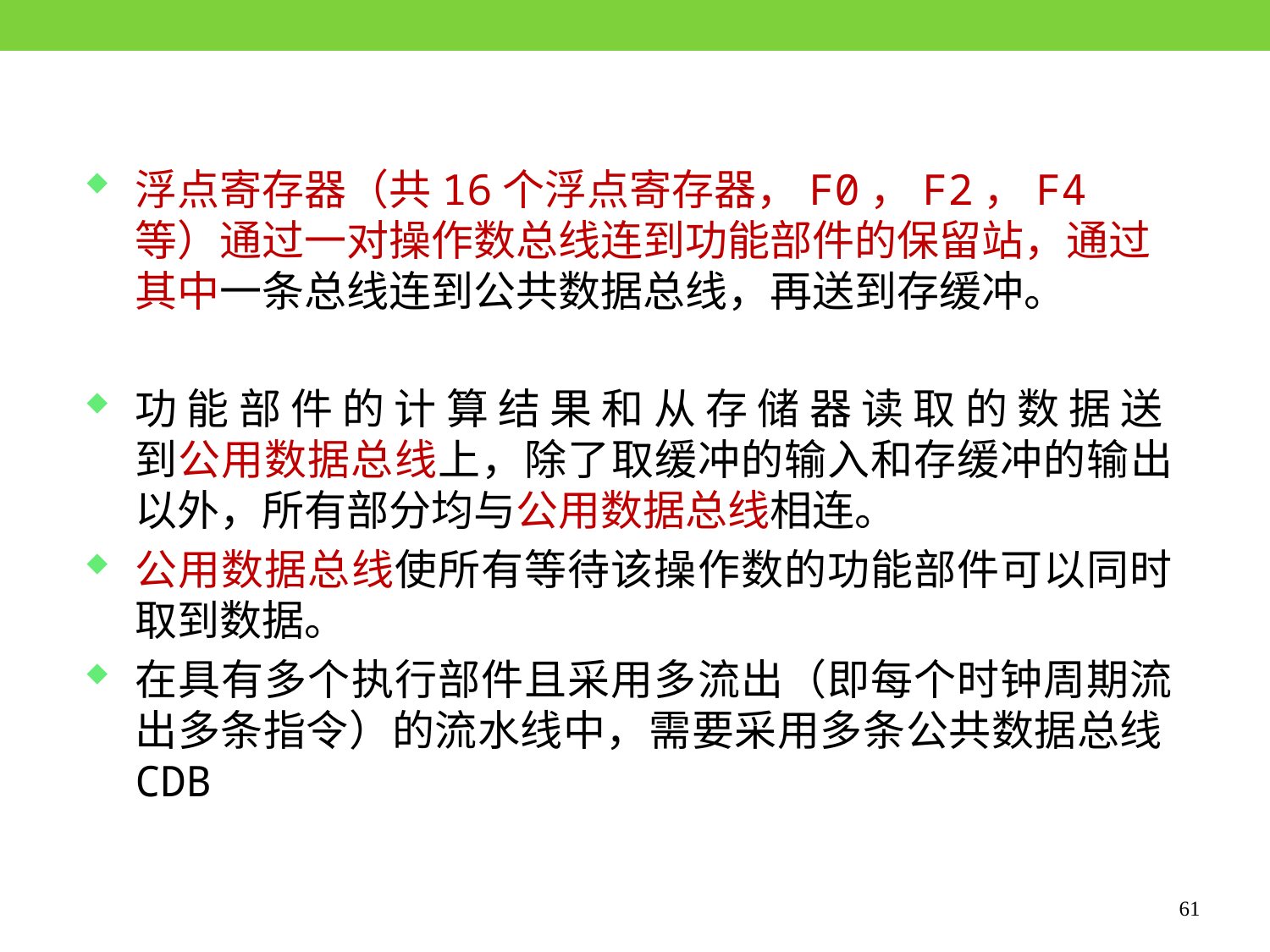

浮点寄存器（共16个浮点寄存器，F0，F2，F4等）通过一对操作数总线连到功能部件的保留站，通过其中一条总线连到公共数据总线，再送到存缓冲。

功能部件的计算结果和从存储器读取的数据送
到公用数据总线上，除了取缓冲的输入和存缓冲的输出以外，所有部分均与公用数据总线相连。
公用数据总线使所有等待该操作数的功能部件可以同时取到数据。
在具有多个执行部件且采用多流出（即每个时钟周期流出多条指令）的流水线中，需要采用多条公共数据总线CDB

61